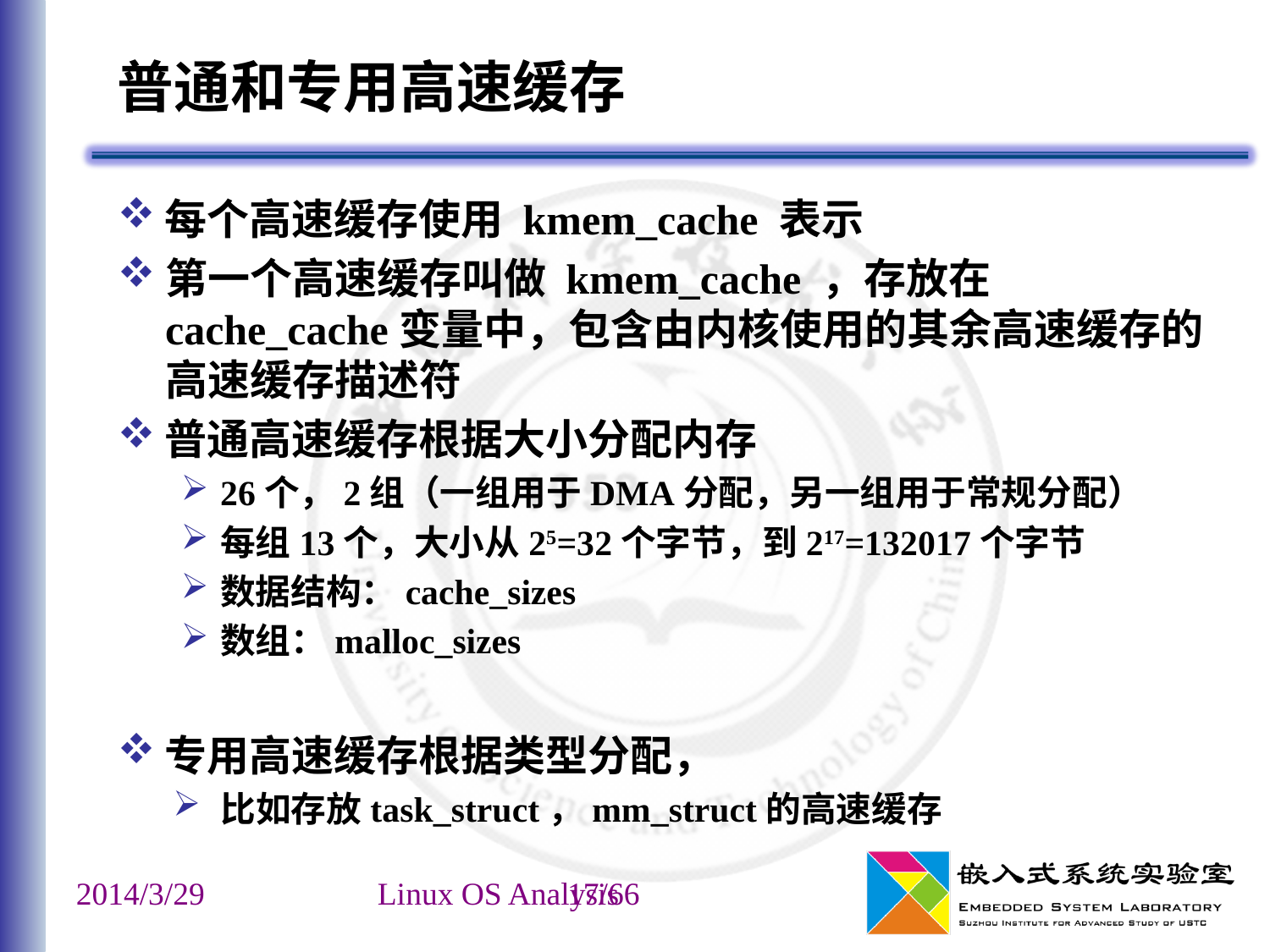

# 普通和专用高速缓存
每个高速缓存使用 kmem_cache 表示
第一个高速缓存叫做 kmem_cache ，存放在cache_cache变量中，包含由内核使用的其余高速缓存的高速缓存描述符
普通高速缓存根据大小分配内存
26个，2组（一组用于DMA分配，另一组用于常规分配）
每组13个，大小从25=32个字节，到217=132017个字节
数据结构：cache_sizes
数组：malloc_sizes

专用高速缓存根据类型分配，
比如存放task_struct，mm_struct的高速缓存
2014/3/29
Linux OS Analysis
17/66